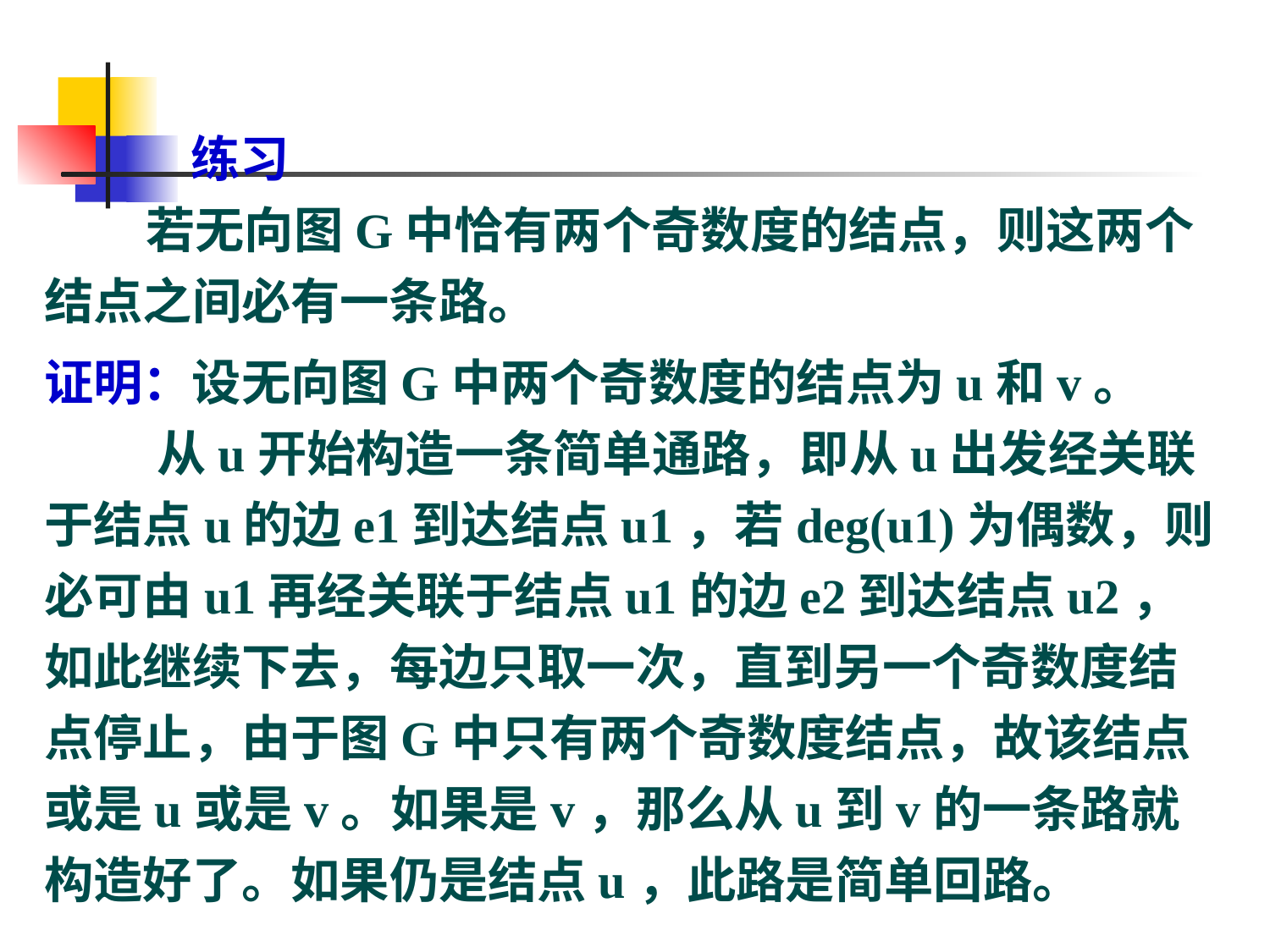

练习
        若无向图G中恰有两个奇数度的结点，则这两个结点之间必有一条路。
证明：设无向图G中两个奇数度的结点为u和v。
         从u开始构造一条简单通路，即从u出发经关联于结点u的边e1到达结点u1，若deg(u1)为偶数，则必可由u1再经关联于结点u1的边e2到达结点u2，如此继续下去，每边只取一次，直到另一个奇数度结点停止，由于图G中只有两个奇数度结点，故该结点或是u或是v。如果是v，那么从u到v的一条路就构造好了。如果仍是结点u，此路是简单回路。